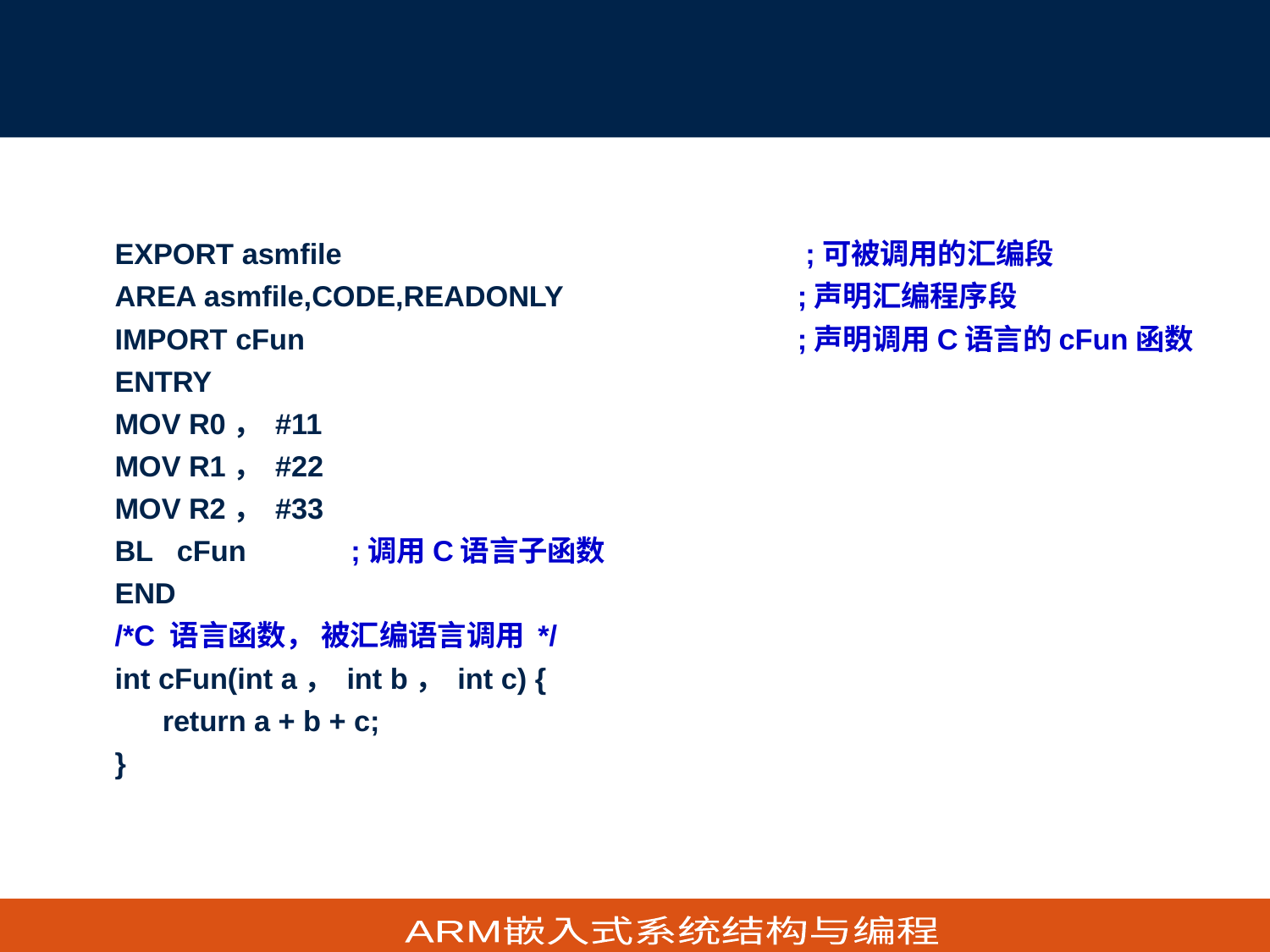

4.4.2  C/C++与汇编语言的混合编程应用
EXPORT asmfile				 ;可被调用的汇编段
AREA asmfile,CODE,READONLY		;声明汇编程序段
IMPORT cFun				;声明调用C语言的cFun函数
ENTRY
MOV R0， #11
MOV R1， #22
MOV R2， #33
BL   cFun             ;调用C语言子函数
END
/*C 语言函数， 被汇编语言调用 */
int cFun(int a， int b， int c) {
	return a + b + c;
}